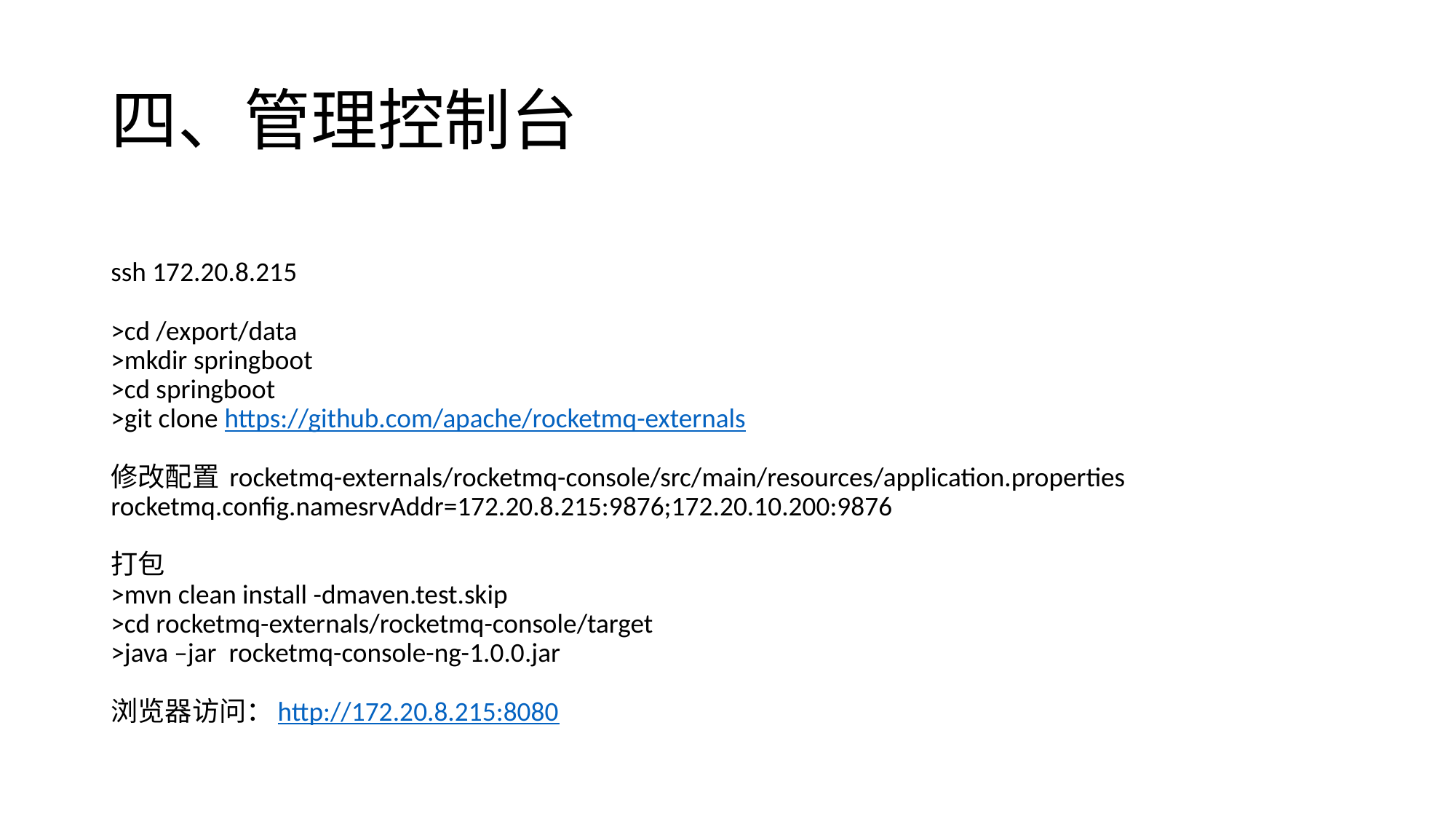

# 四、管理控制台

ssh 172.20.8.215

>cd /export/data
>mkdir springboot
>cd springboot
>git clone https://github.com/apache/rocketmq-externals

修改配置 rocketmq-externals/rocketmq-console/src/main/resources/application.properties
rocketmq.config.namesrvAddr=172.20.8.215:9876;172.20.10.200:9876

打包
>mvn clean install -dmaven.test.skip
>cd rocketmq-externals/rocketmq-console/target
>java –jar  rocketmq-console-ng-1.0.0.jar

浏览器访问：http://172.20.8.215:8080